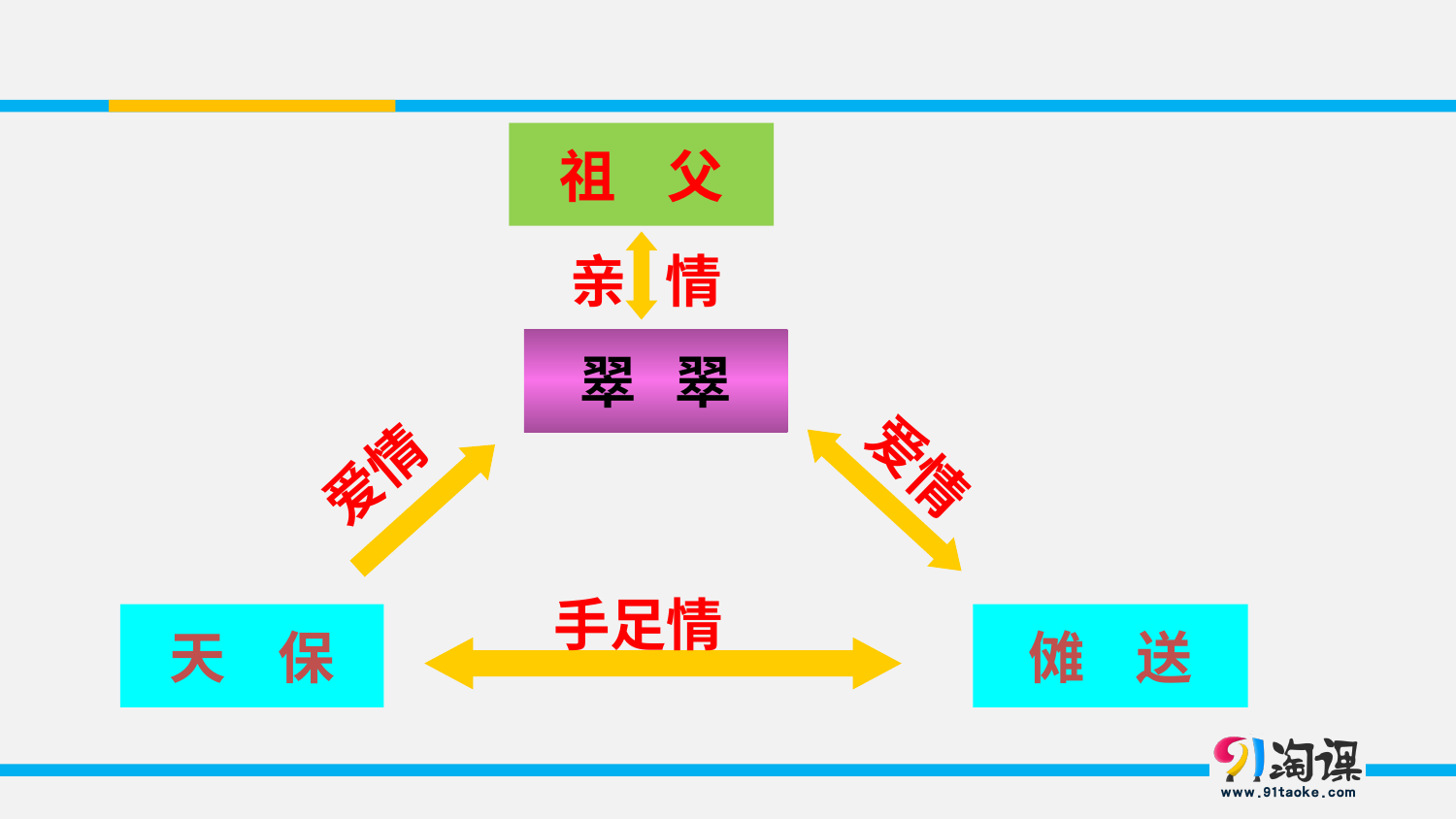

祖    父

亲   情
翠   翠

爱情

爱情

手足情
天    保
傩    送